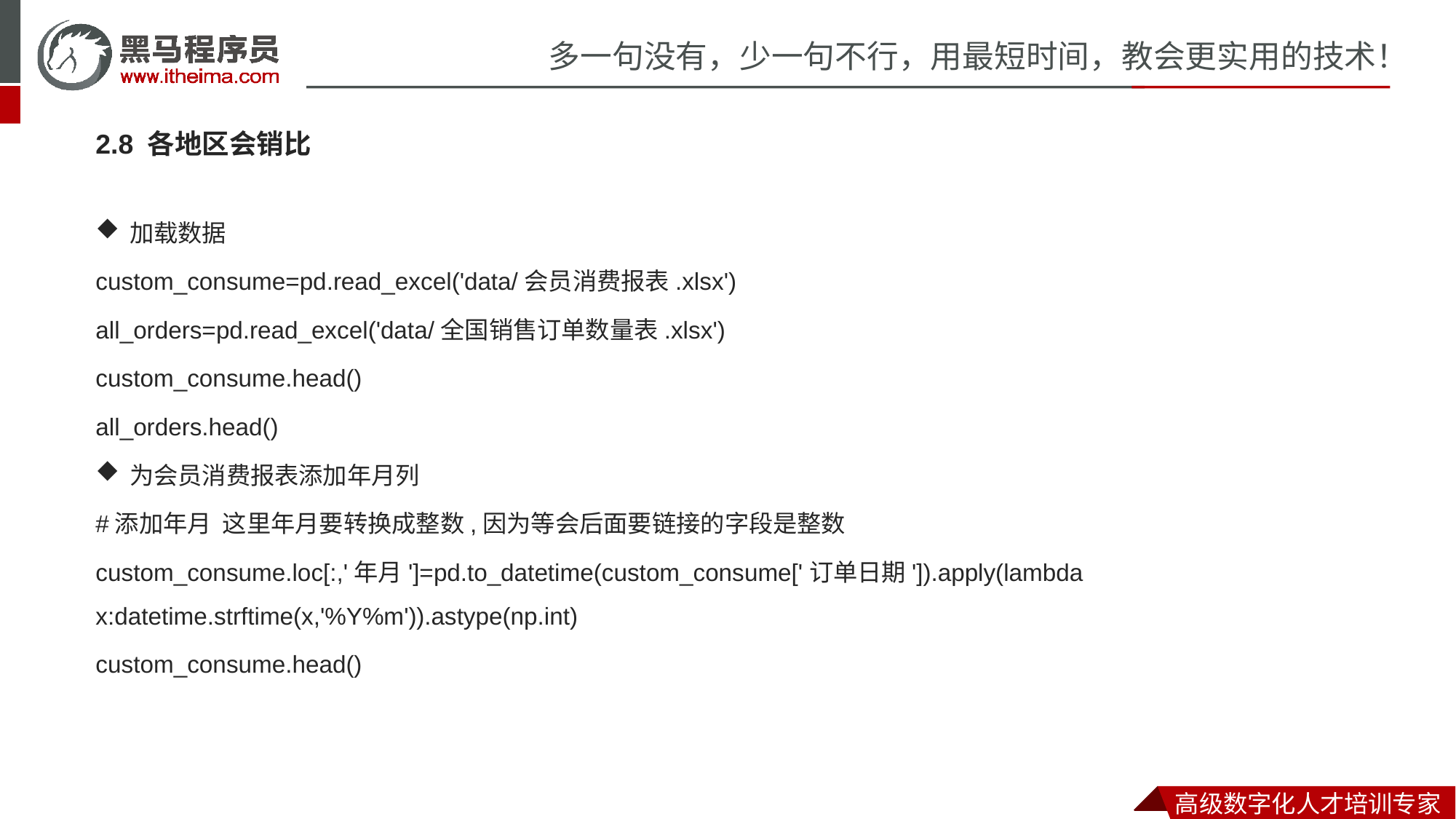

2.8 各地区会销比
加载数据
custom_consume=pd.read_excel('data/会员消费报表.xlsx')
all_orders=pd.read_excel('data/全国销售订单数量表.xlsx')
custom_consume.head()
all_orders.head()
为会员消费报表添加年月列
#添加年月  这里年月要转换成整数,因为等会后面要链接的字段是整数
custom_consume.loc[:,'年月']=pd.to_datetime(custom_consume['订单日期']).apply(lambda x:datetime.strftime(x,'%Y%m')).astype(np.int)
custom_consume.head()